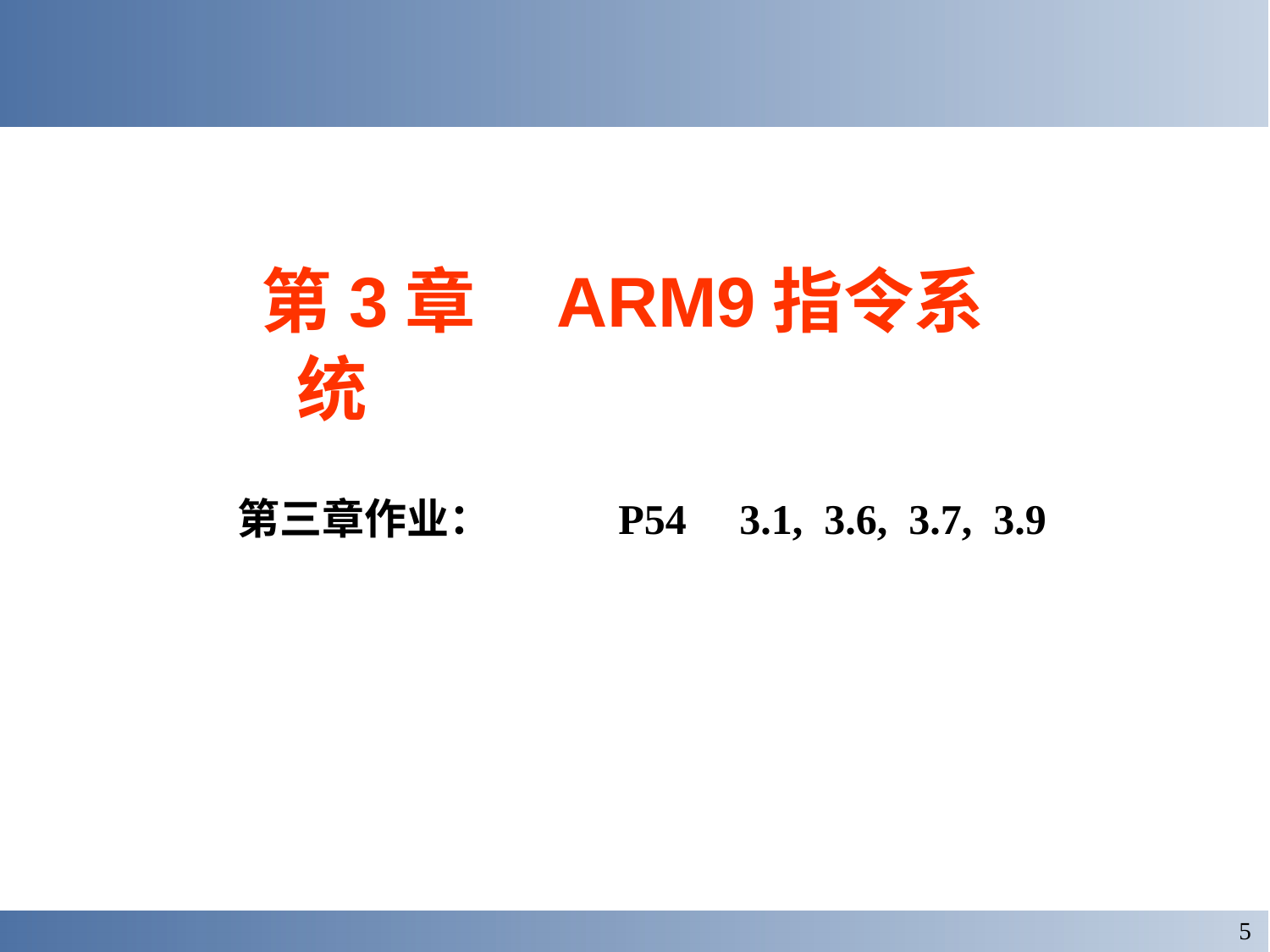

第3章    ARM9指令系统
第三章作业：	P54     3.1,  3.6,  3.7,  3.9